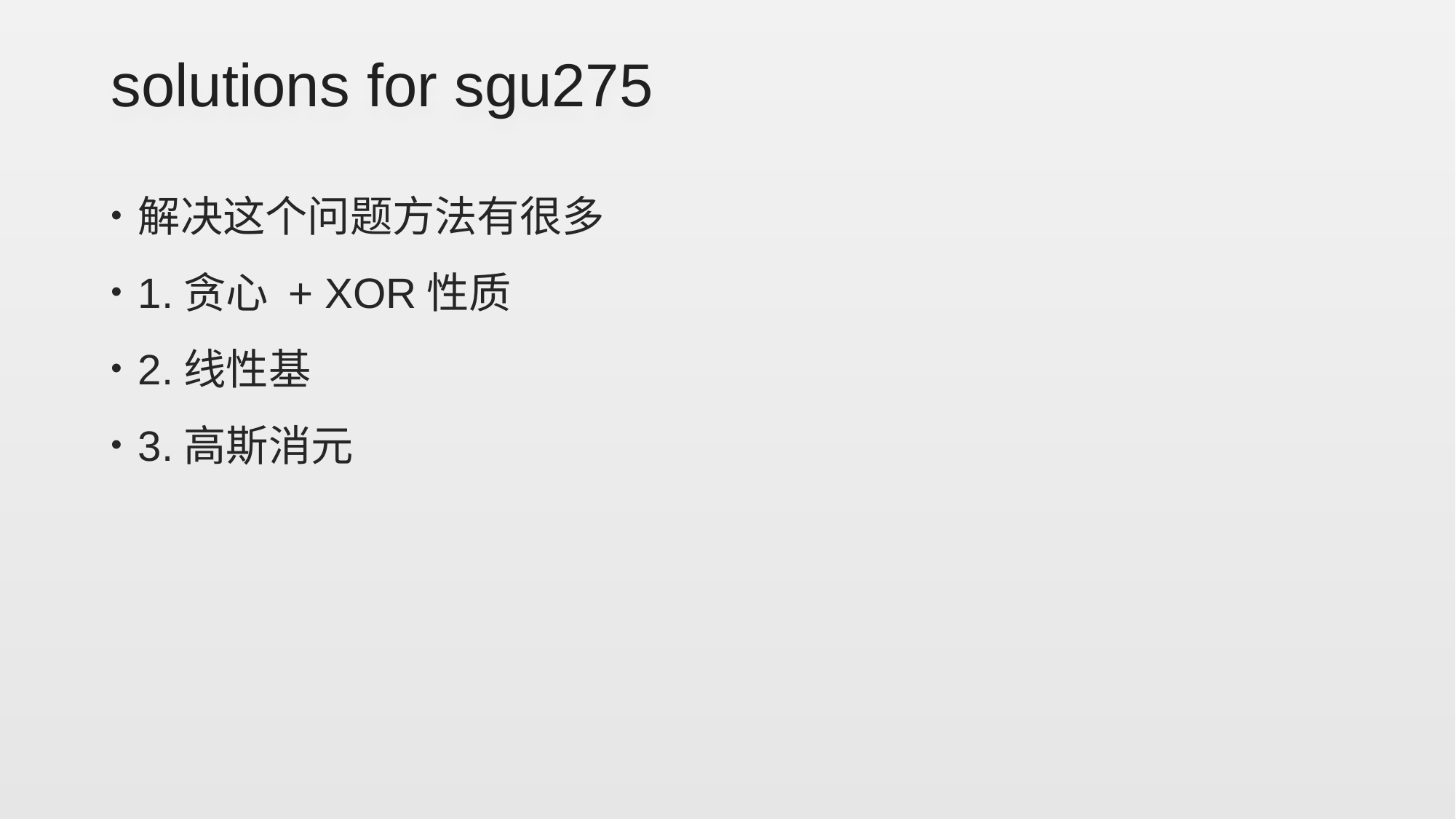

# solutions for sgu275
解决这个问题方法有很多
1.贪心 + XOR性质
2.线性基
3.高斯消元